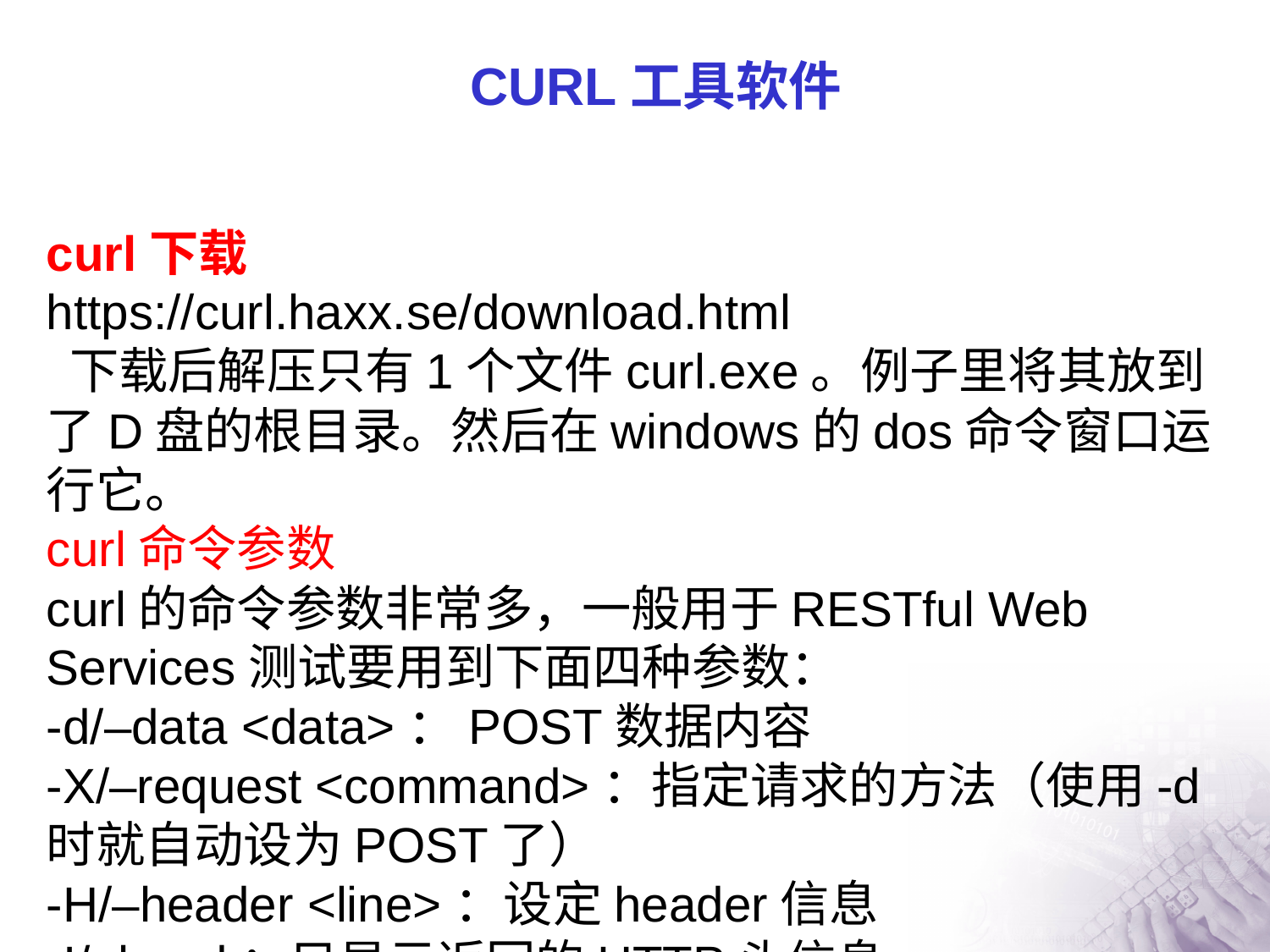

# CURL工具软件
curl下载https://curl.haxx.se/download.html
 下载后解压只有1个文件curl.exe。例子里将其放到了D盘的根目录。然后在windows的dos命令窗口运行它。
curl命令参数
curl的命令参数非常多，一般用于RESTful Web Services测试要用到下面四种参数：
-d/–data <data>：POST数据内容
-X/–request <command>：指定请求的方法（使用-d时就自动设为POST了）
-H/–header <line>：设定header信息
-I/–head：只显示返回的HTTP头信息